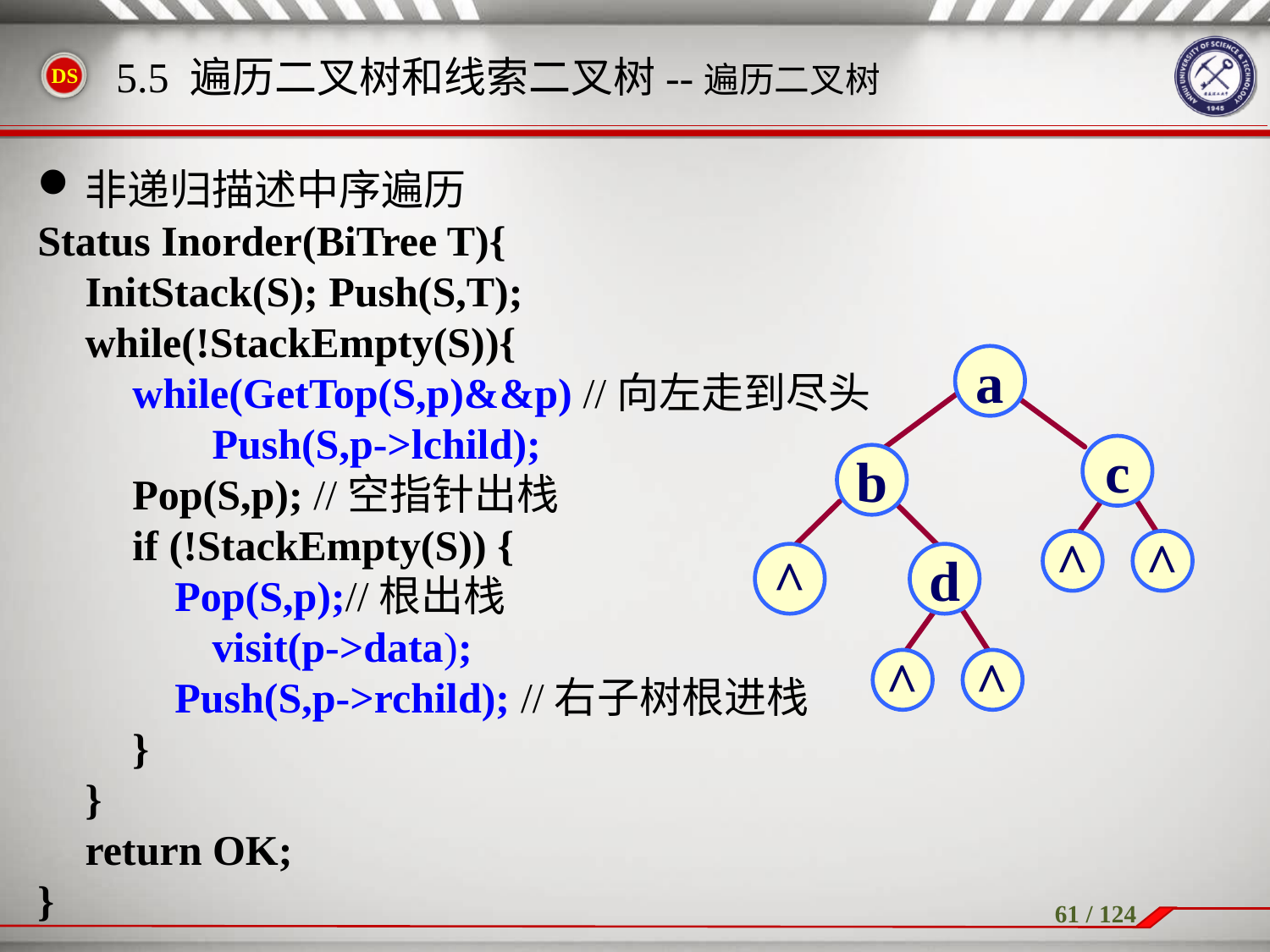

非递归描述中序遍历
Status Inorder(BiTree T){
	InitStack(S); Push(S,T);
	while(!StackEmpty(S)){
　　while(GetTop(S,p)&&p) //向左走到尽头
		Push(S,p->lchild);
　　Pop(S,p); //空指针出栈
　　if (!StackEmpty(S)) {
　　　Pop(S,p);//根出栈
		visit(p->data);
　　　Push(S,p->rchild); //右子树根进栈
　　}
	}
	return OK;
}
5.5 遍历二叉树和线索二叉树--遍历二叉树
a

c
b

^
d

^
^

^
^